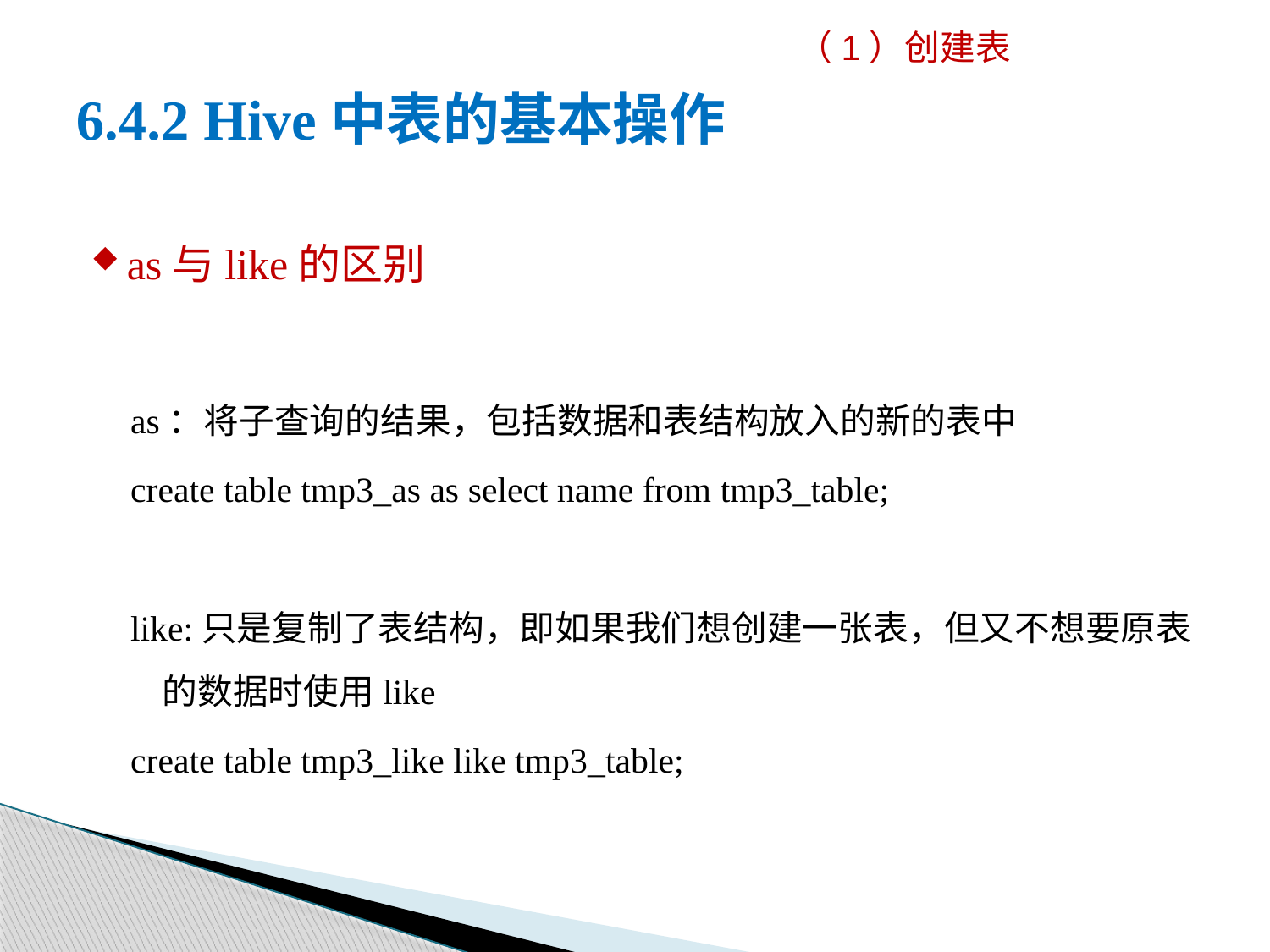

（1）创建表
#
6.4.2 Hive中表的基本操作
as与like的区别

as：将子查询的结果，包括数据和表结构放入的新的表中
create table tmp3_as as select name from tmp3_table;

like:只是复制了表结构，即如果我们想创建一张表，但又不想要原表的数据时使用like
create table tmp3_like like tmp3_table;